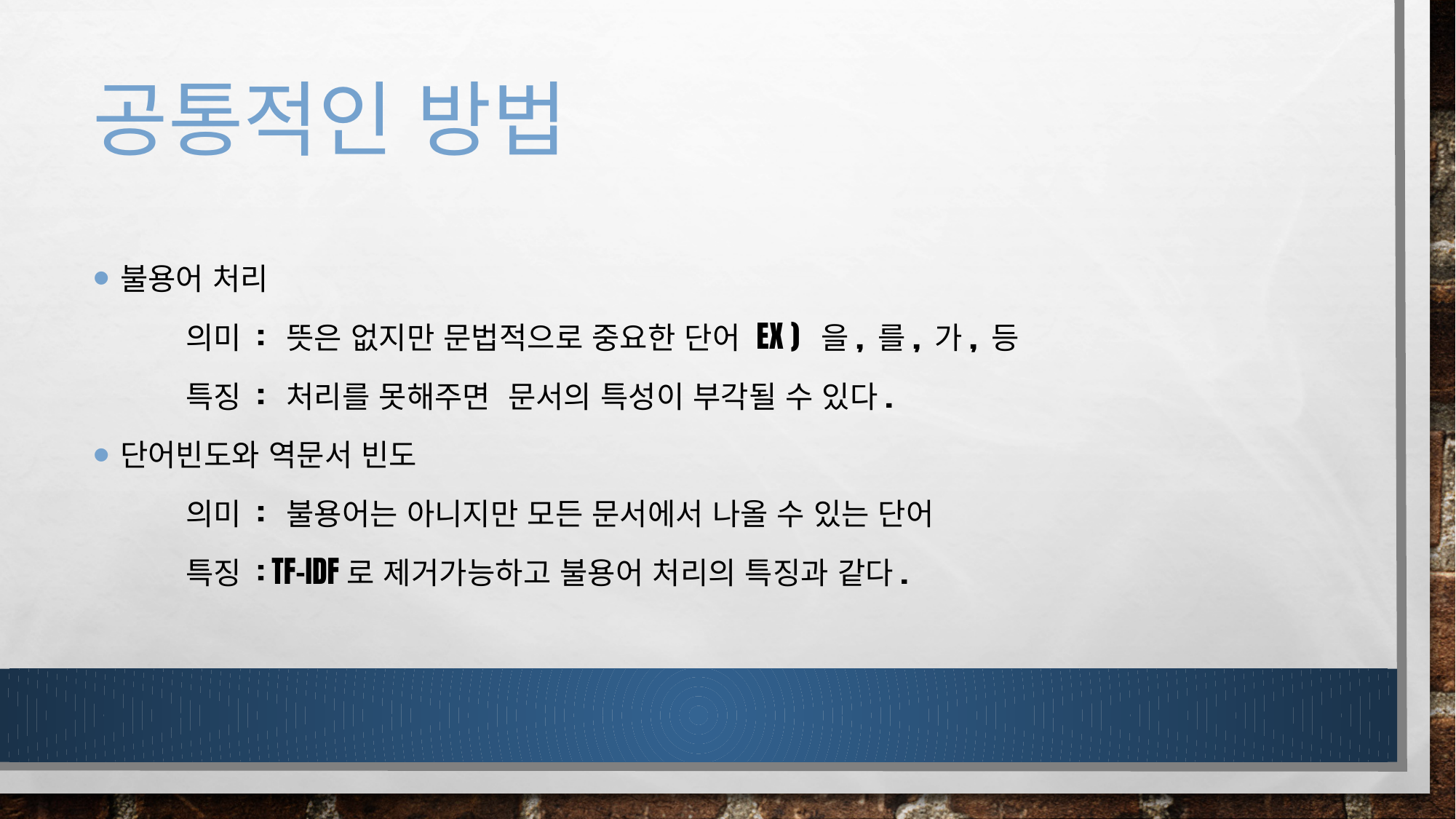

# 공통적인 방법
불용어 처리
          의미 :  뜻은 없지만 문법적으로 중요한 단어 EX )  을, 를, 가, 등
          특징 :  처리를 못해주면  문서의 특성이 부각될 수 있다.
단어빈도와 역문서 빈도
          의미 :  불용어는 아니지만 모든 문서에서 나올 수 있는 단어
          특징 : tf-idf로 제거가능하고 불용어 처리의 특징과 같다.